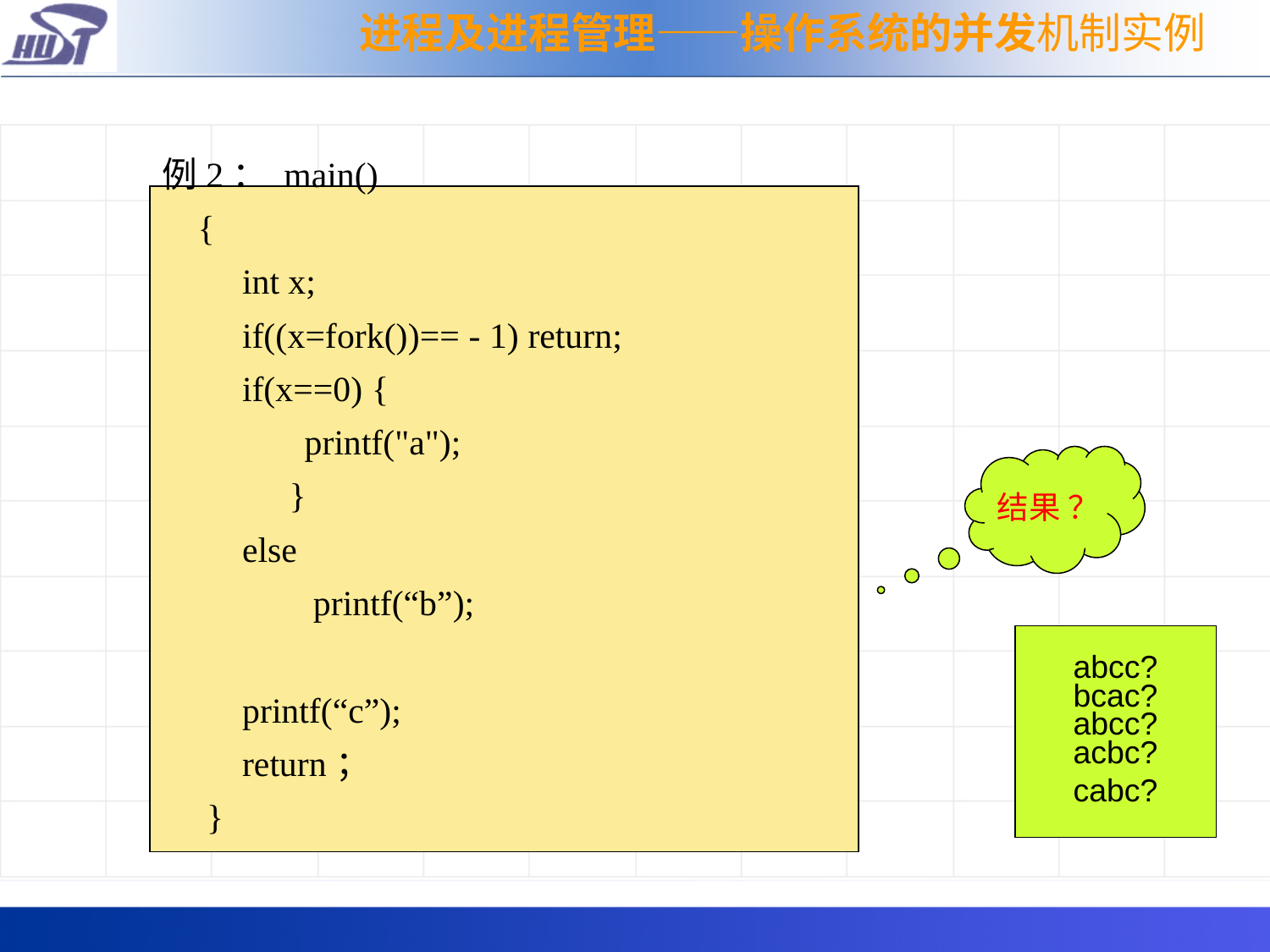

进程及进程管理——操作系统的并发机制实例
例2： main()
    {
         int x;
         if((x=fork())== - 1) return;
         if(x==0) {
                printf("a");
	}
         else
                 printf(“b”);

         printf(“c”);
         return；
     }

结果 ？
abcc?
bcac?
abcc?
acbc?
cabc?